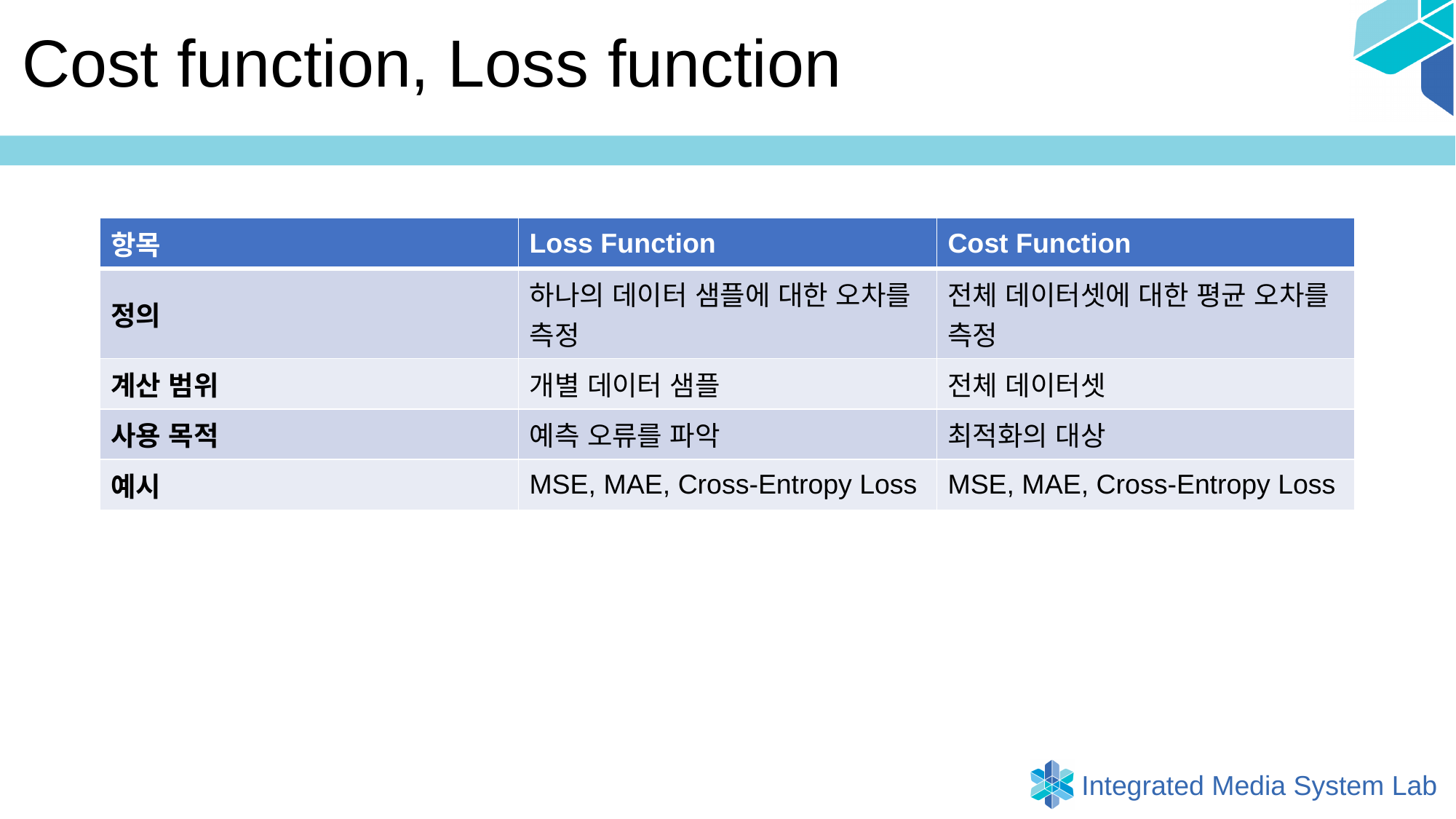

# Cost function, Loss function

| 항목 | Loss Function | Cost Function |
| --- | --- | --- |
| 정의 | 하나의 데이터 샘플에 대한 오차를 측정 | 전체 데이터셋에 대한 평균 오차를 측정 |
| 계산 범위 | 개별 데이터 샘플 | 전체 데이터셋 |
| 사용 목적 | 예측 오류를 파악 | 최적화의 대상 |
| 예시 | MSE, MAE, Cross-Entropy Loss | MSE, MAE, Cross-Entropy Loss |